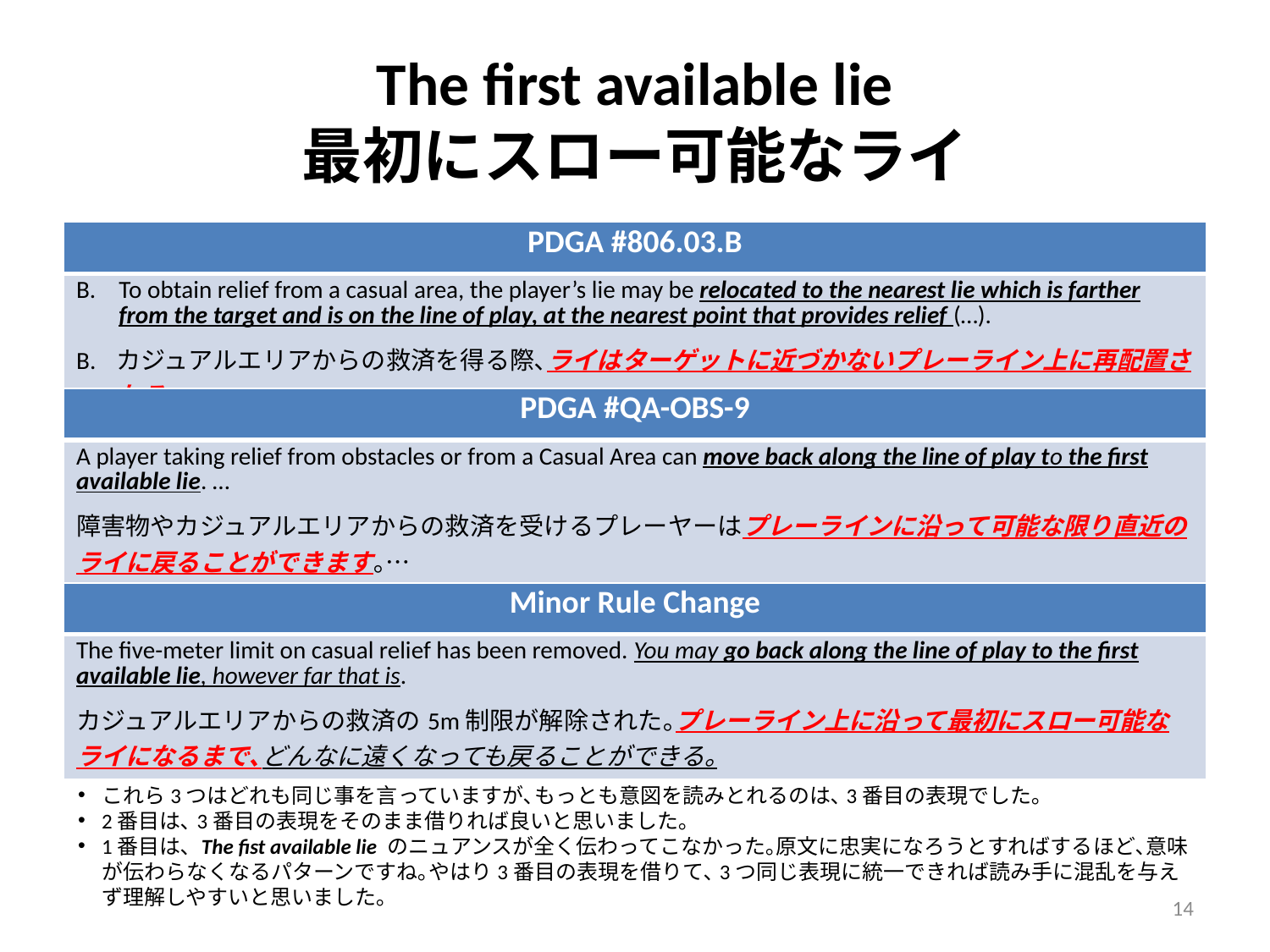

# The first available lie 最初にスロー可能なライ
| PDGA #806.03.B |
| --- |
| To obtain relief from a casual area, the player’s lie may be relocated to the nearest lie which is farther from the target and is on the line of play, at the nearest point that provides relief (…). B. カジュアルエリアからの救済を得る際､ライはターゲットに近づかないプレーライン上に再配置される｡ |
| PDGA #QA-OBS-9 |
| --- |
| A player taking relief from obstacles or from a Casual Area can move back along the line of play to the first available lie. … 障害物やカジュアルエリアからの救済を受けるプレーヤーはプレーラインに沿って可能な限り直近のライに戻ることができます｡… |
| Minor Rule Change |
| --- |
| The five-meter limit on casual relief has been removed. You may go back along the line of play to the first available lie, however far that is. カジュアルエリアからの救済の5m制限が解除された｡プレーライン上に沿って最初にスロー可能なライになるまで､どんなに遠くなっても戻ることができる｡ |
これら3つはどれも同じ事を言っていますが､もっとも意図を読みとれるのは､3番目の表現でした｡
2番目は､3番目の表現をそのまま借りれば良いと思いました｡
1番目は､ The fist available lie のニュアンスが全く伝わってこなかった｡原文に忠実になろうとすればするほど､意味が伝わらなくなるパターンですね｡やはり3番目の表現を借りて､3つ同じ表現に統一できれば読み手に混乱を与えず理解しやすいと思いました｡
14